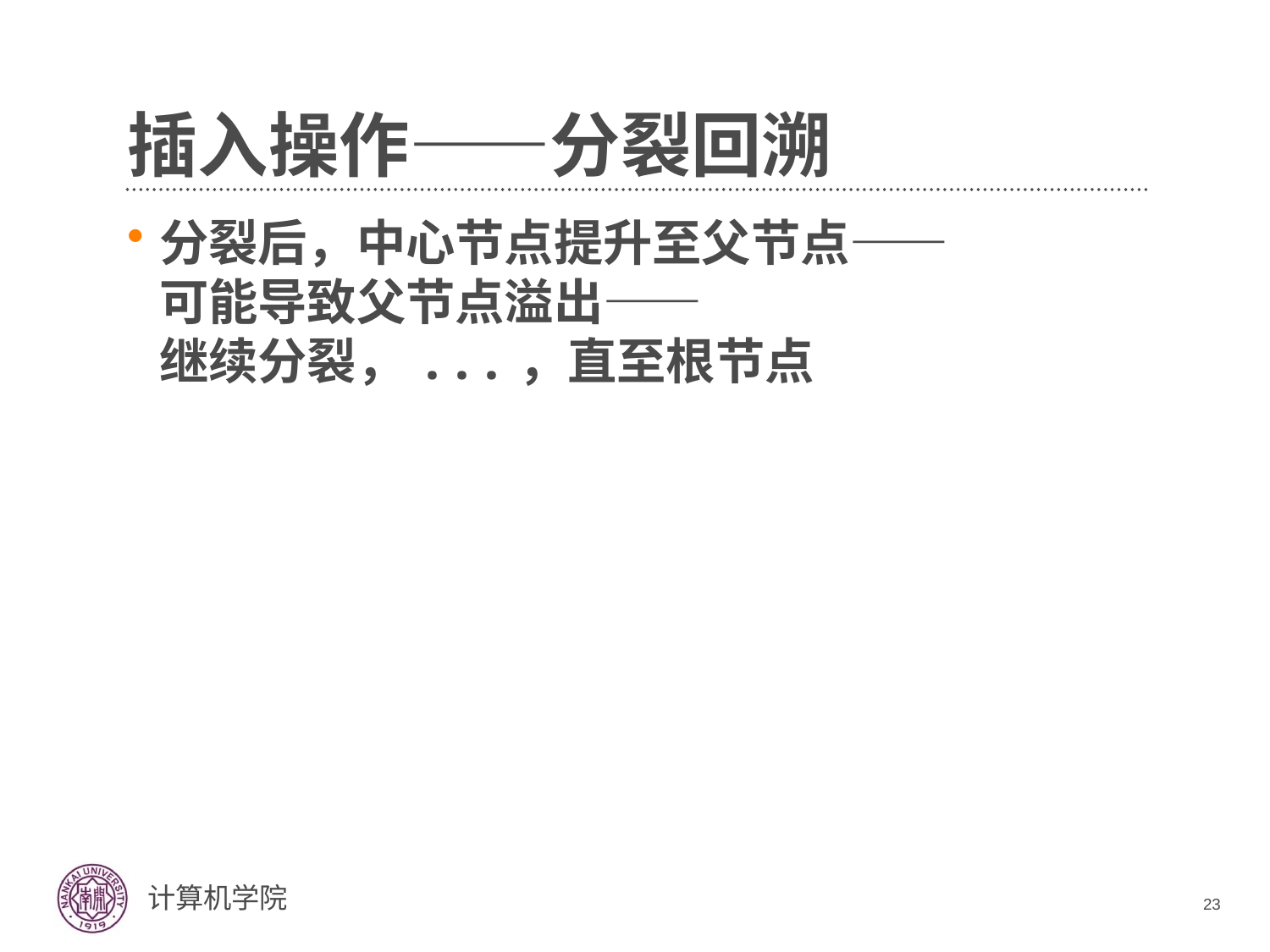

# 插入操作——分裂回溯
分裂后，中心节点提升至父节点——
可能导致父节点溢出——
继续分裂，...，直至根节点
23